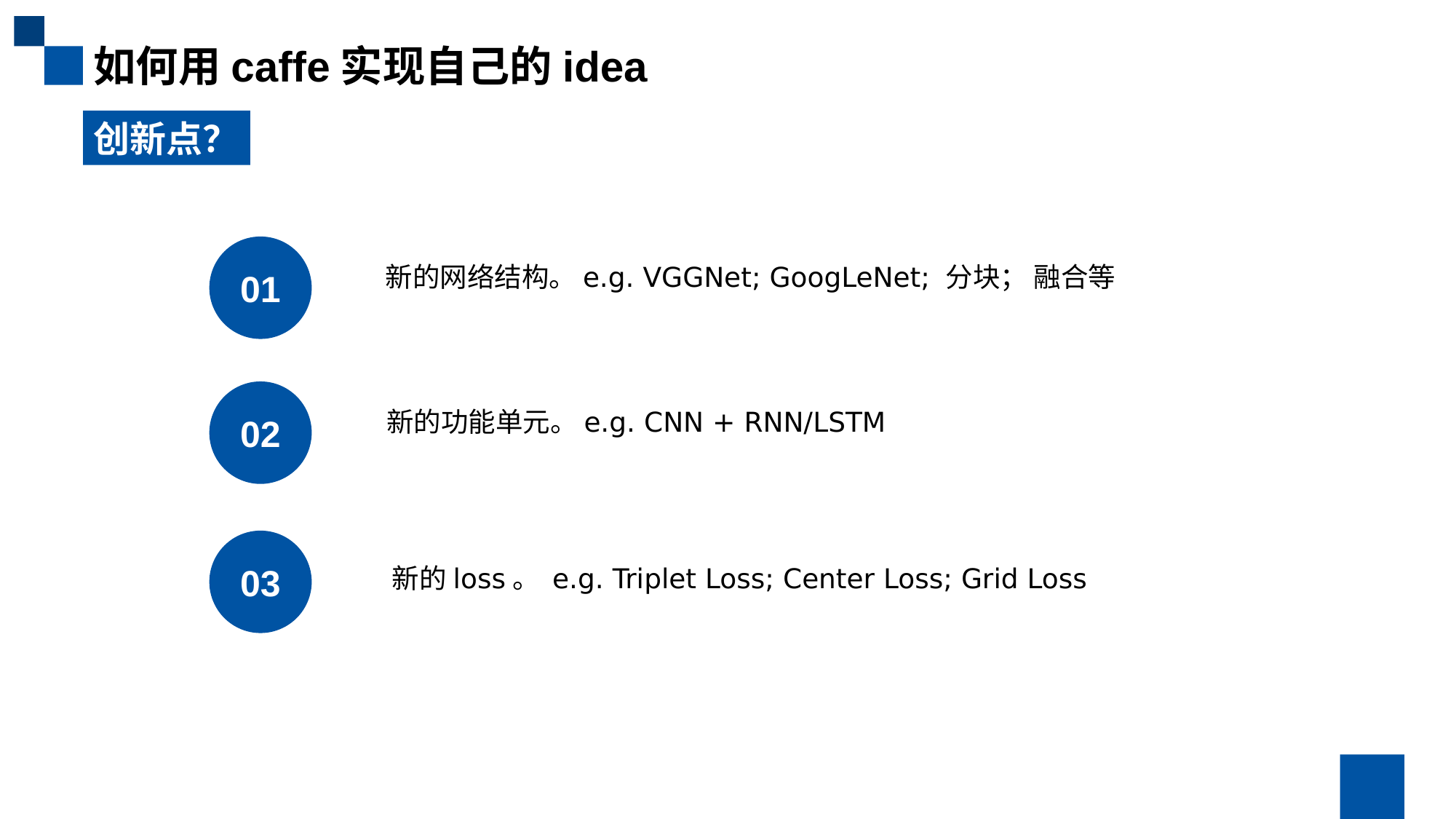

如何用caffe实现自己的idea
创新点？

01
新的网络结构。e.g. VGGNet; GoogLeNet; 分块； 融合等
02
新的功能单元。e.g. CNN + RNN/LSTM
03
新的loss。 e.g. Triplet Loss; Center Loss; Grid Loss